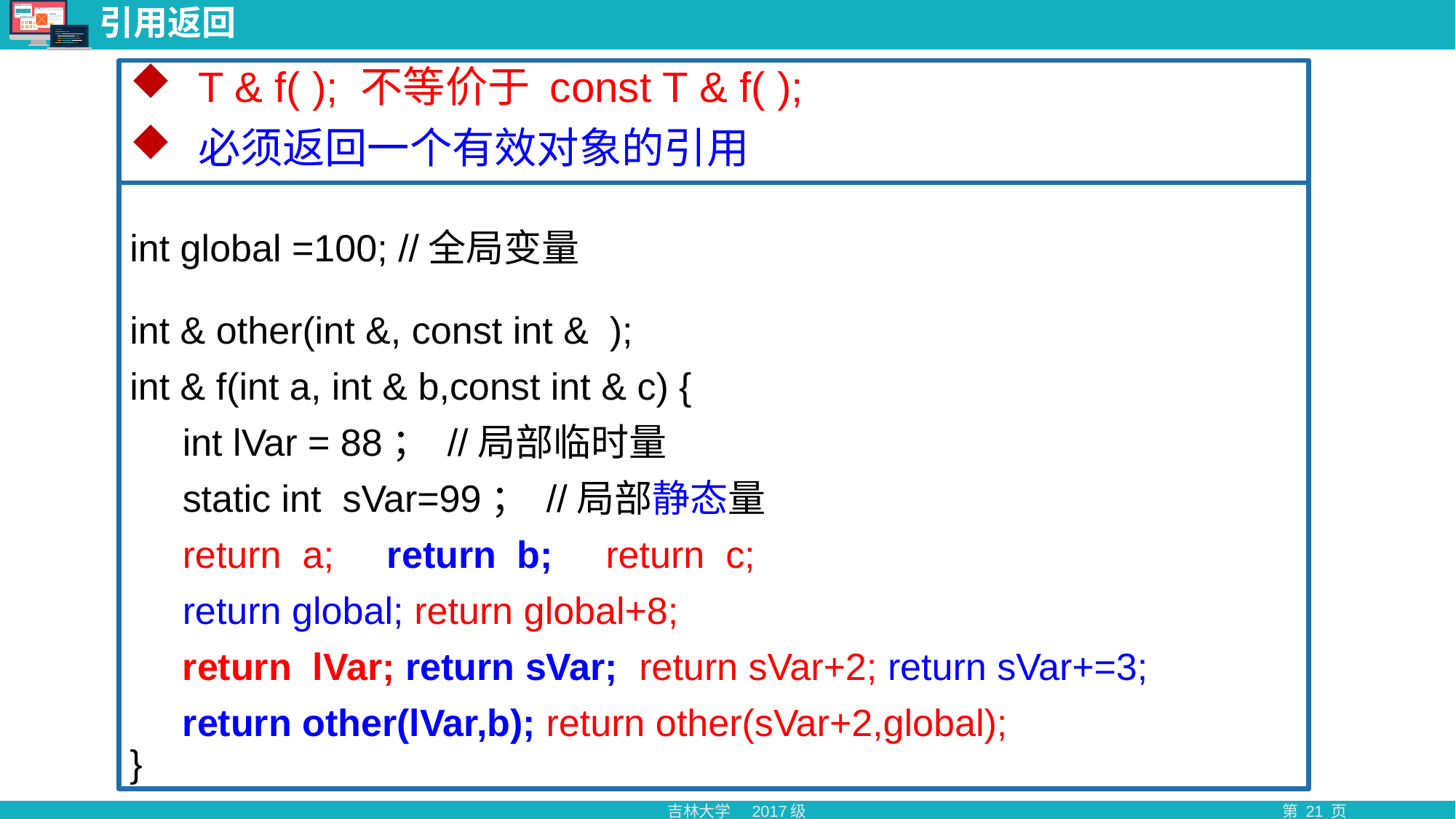

# 引用返回
T & f( ); 不等价于 const T & f( );
必须返回一个有效对象的引用
int global =100; //全局变量
int & other(int &, const int &  );
int & f(int a, int & b,const int & c) {
     int lVar = 88； //局部临时量
     static int  sVar=99； //局部静态量
     return  a;     return  b;     return  c;
     return global; return global+8;
     return  lVar; return sVar;  return sVar+2; return sVar+=3;
     return other(lVar,b); return other(sVar+2,global);
}